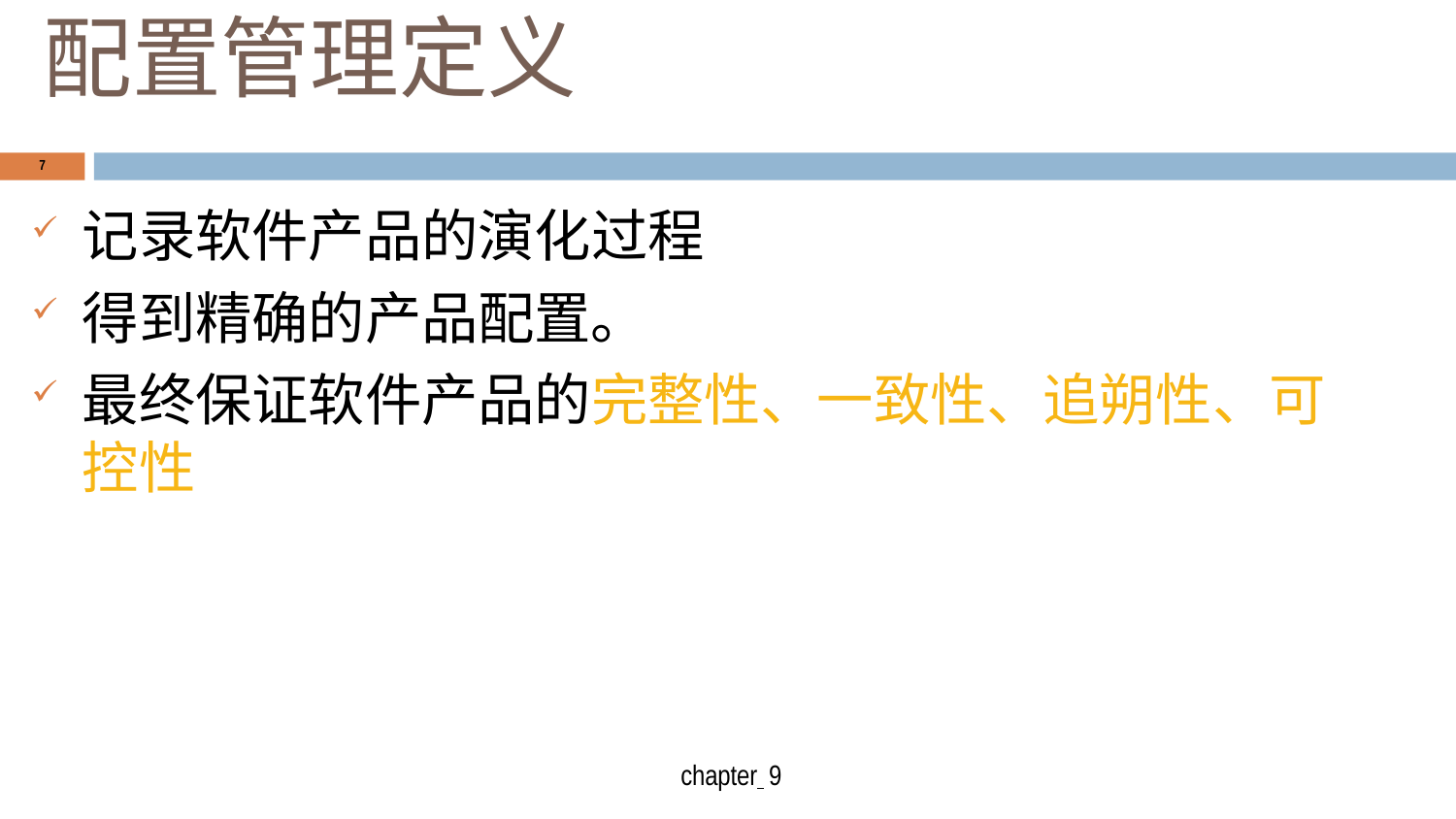

# 配置管理定义
7
记录软件产品的演化过程
得到精确的产品配置。
最终保证软件产品的完整性、一致性、追朔性、可 控性
chapter 9